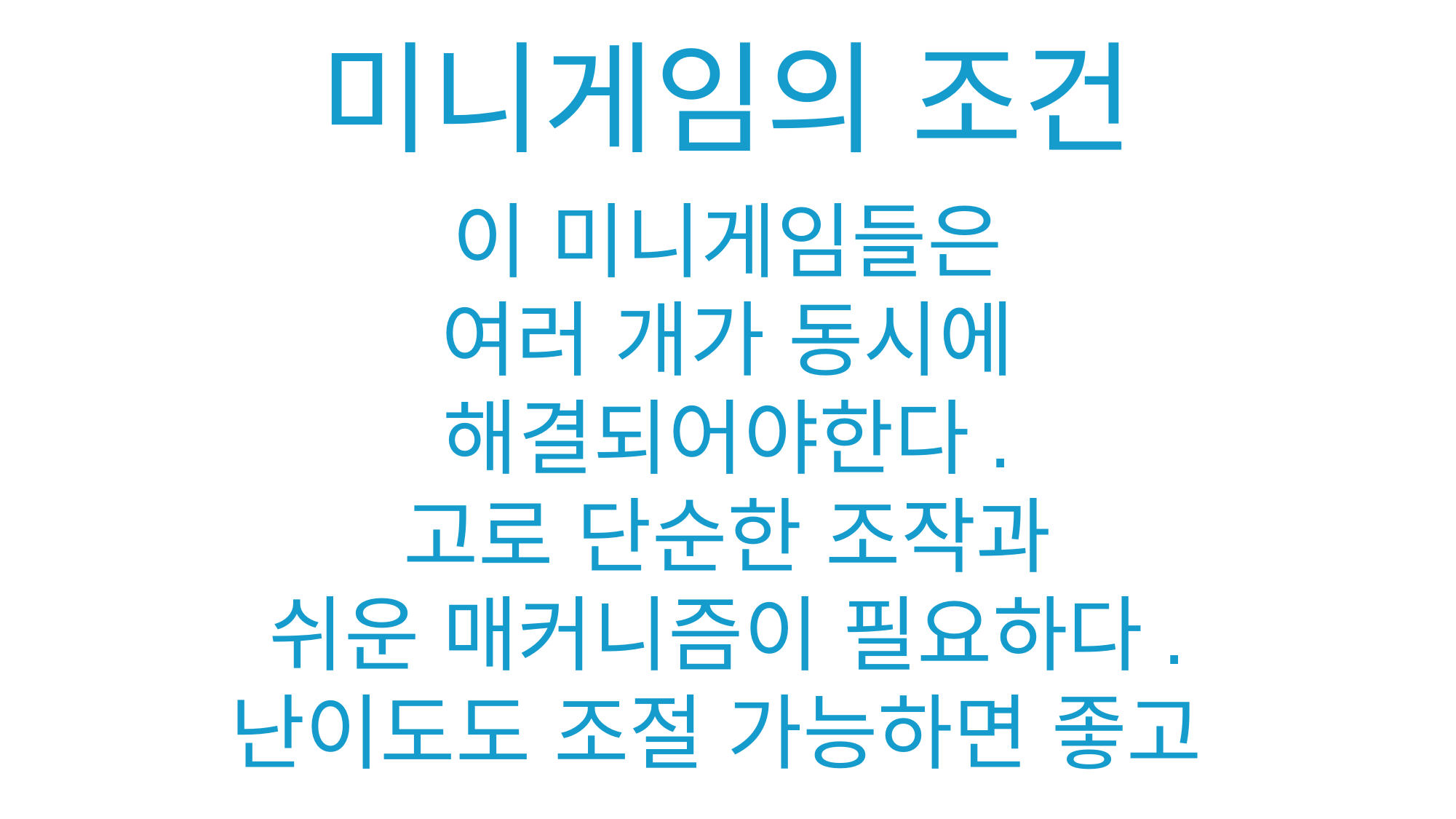

미니게임의 조건

이 미니게임들은
여러 개가 동시에
해결되어야한다.
고로 단순한 조작과
쉬운 매커니즘이 필요하다.
난이도도 조절 가능하면 좋고